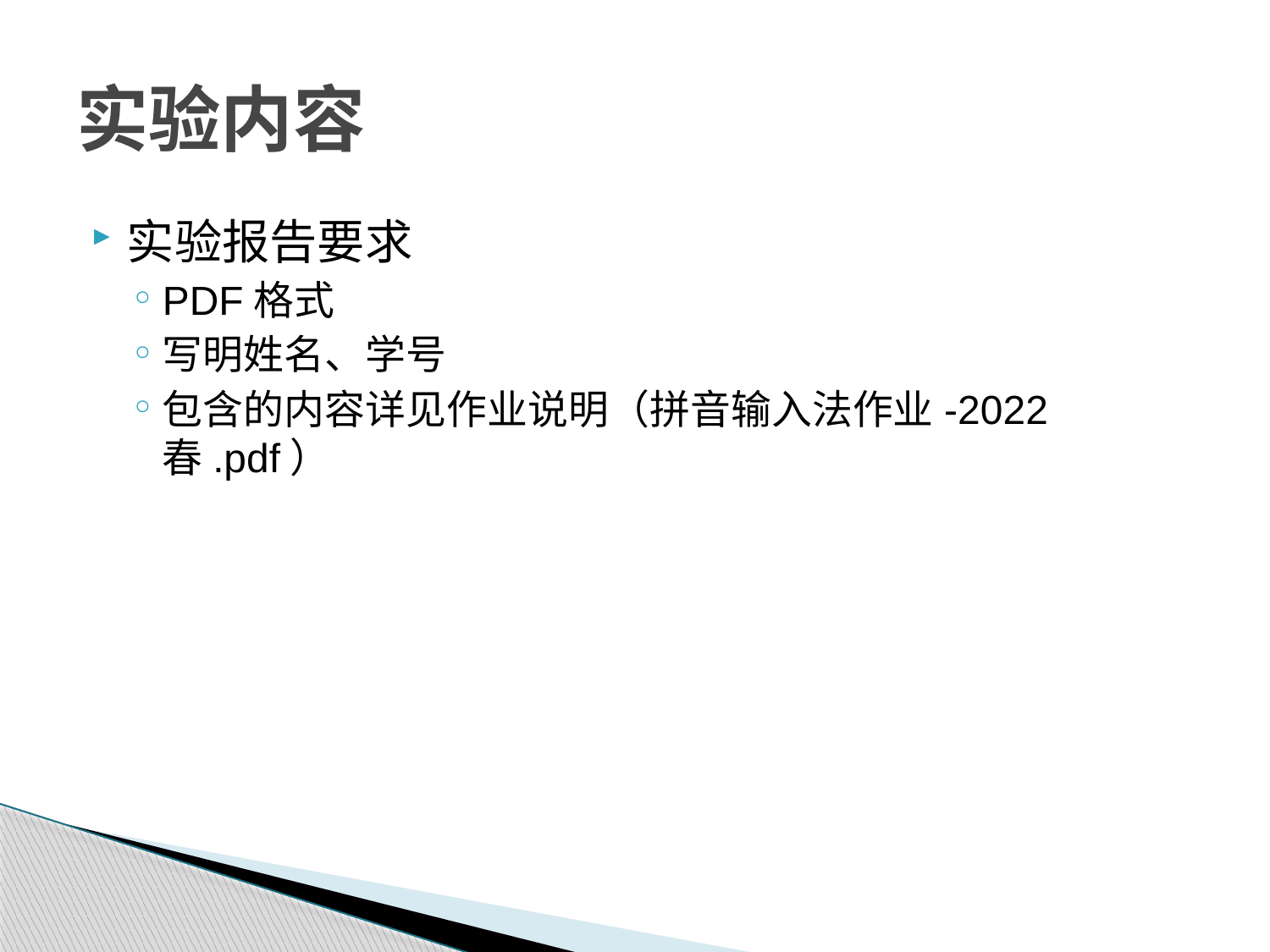

# 实验内容
实验报告要求
PDF格式
写明姓名、学号
包含的内容详见作业说明（拼音输入法作业-2022春.pdf）